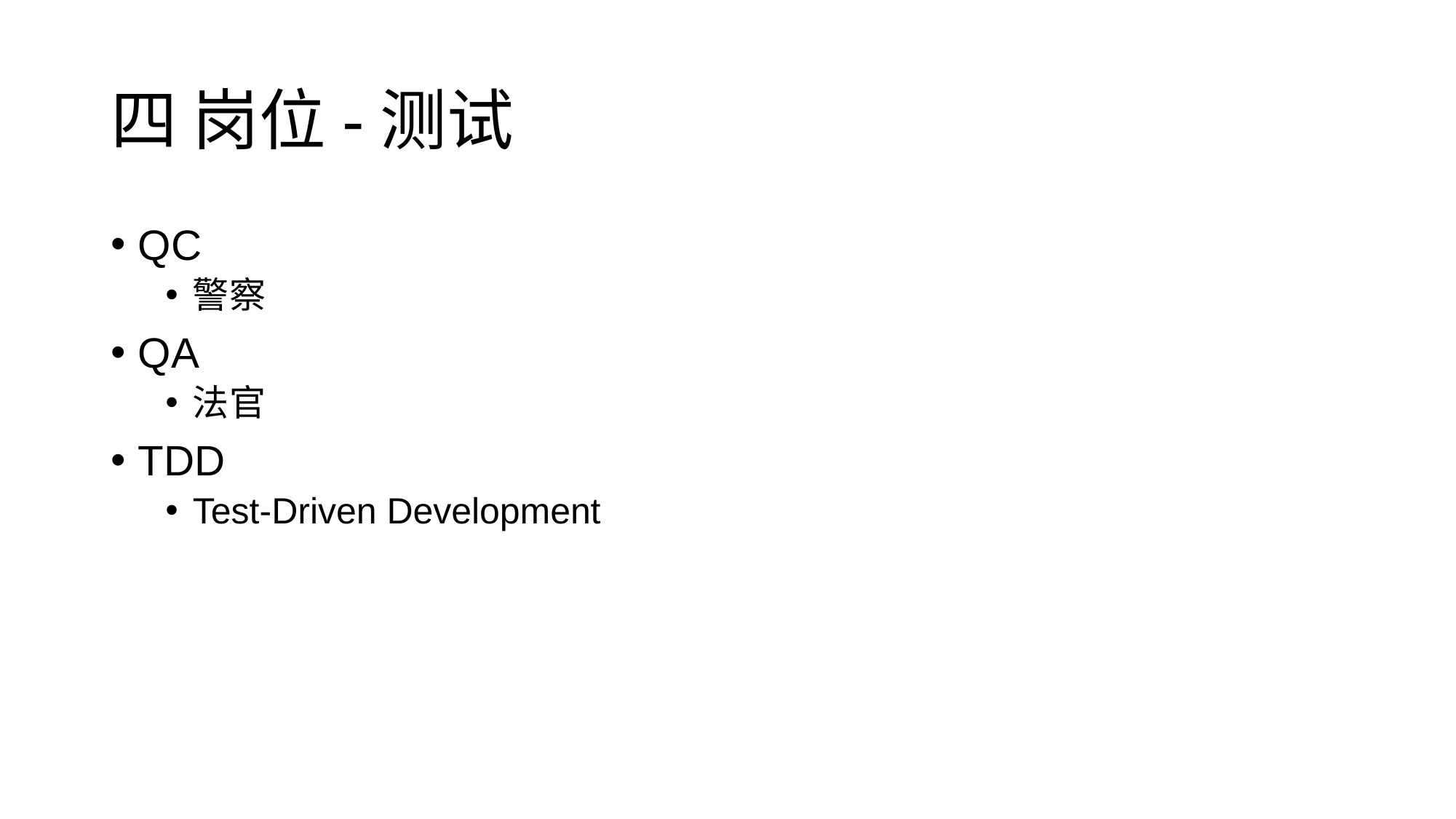

# 四 岗位-测试
QC
警察
QA
法官
TDD
Test-Driven Development